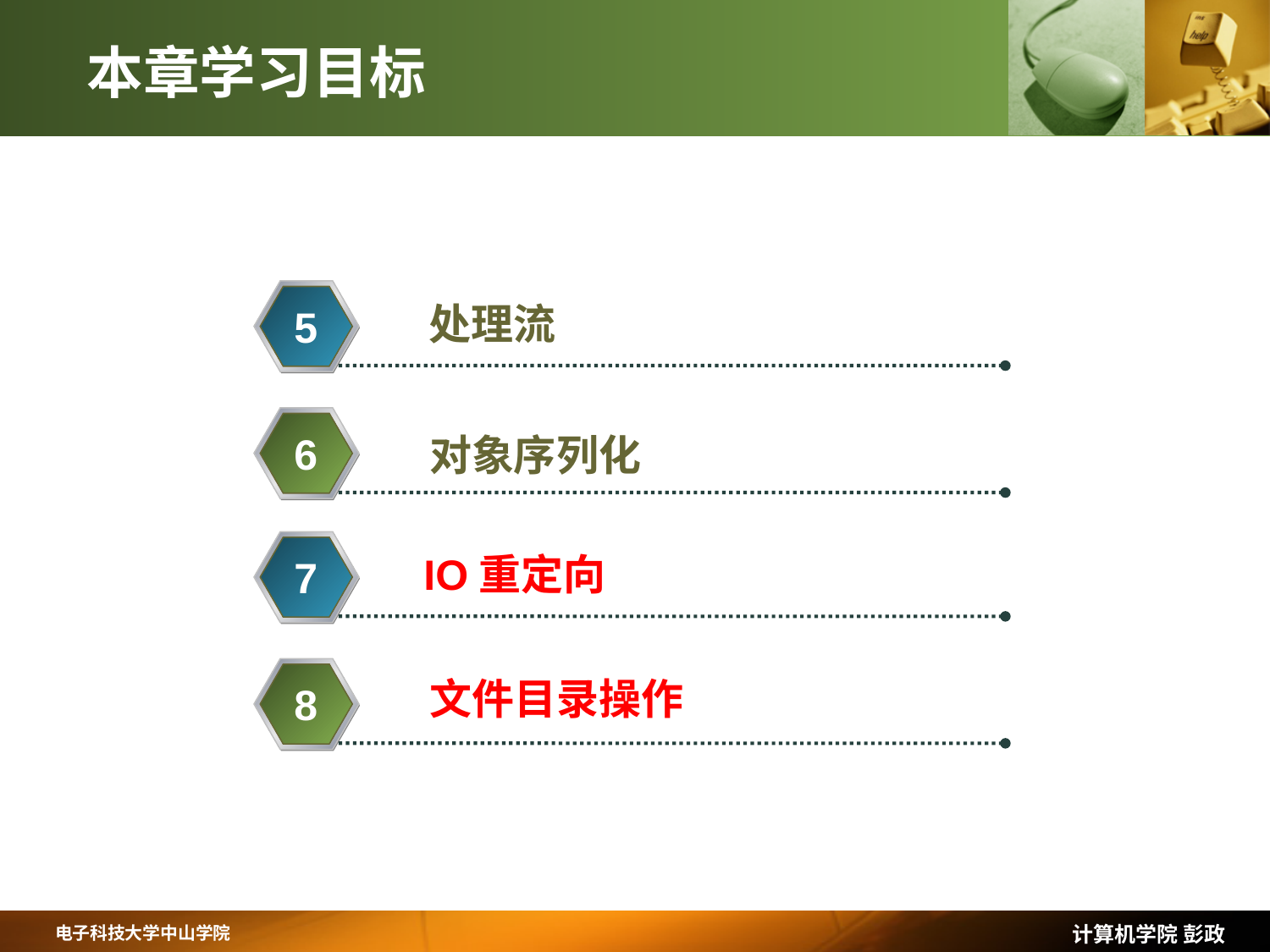

# 本章学习目标

处理流
5

6
对象序列化

IO重定向
7

文件目录操作
8

计算机学院 彭政
电子科技大学中山学院